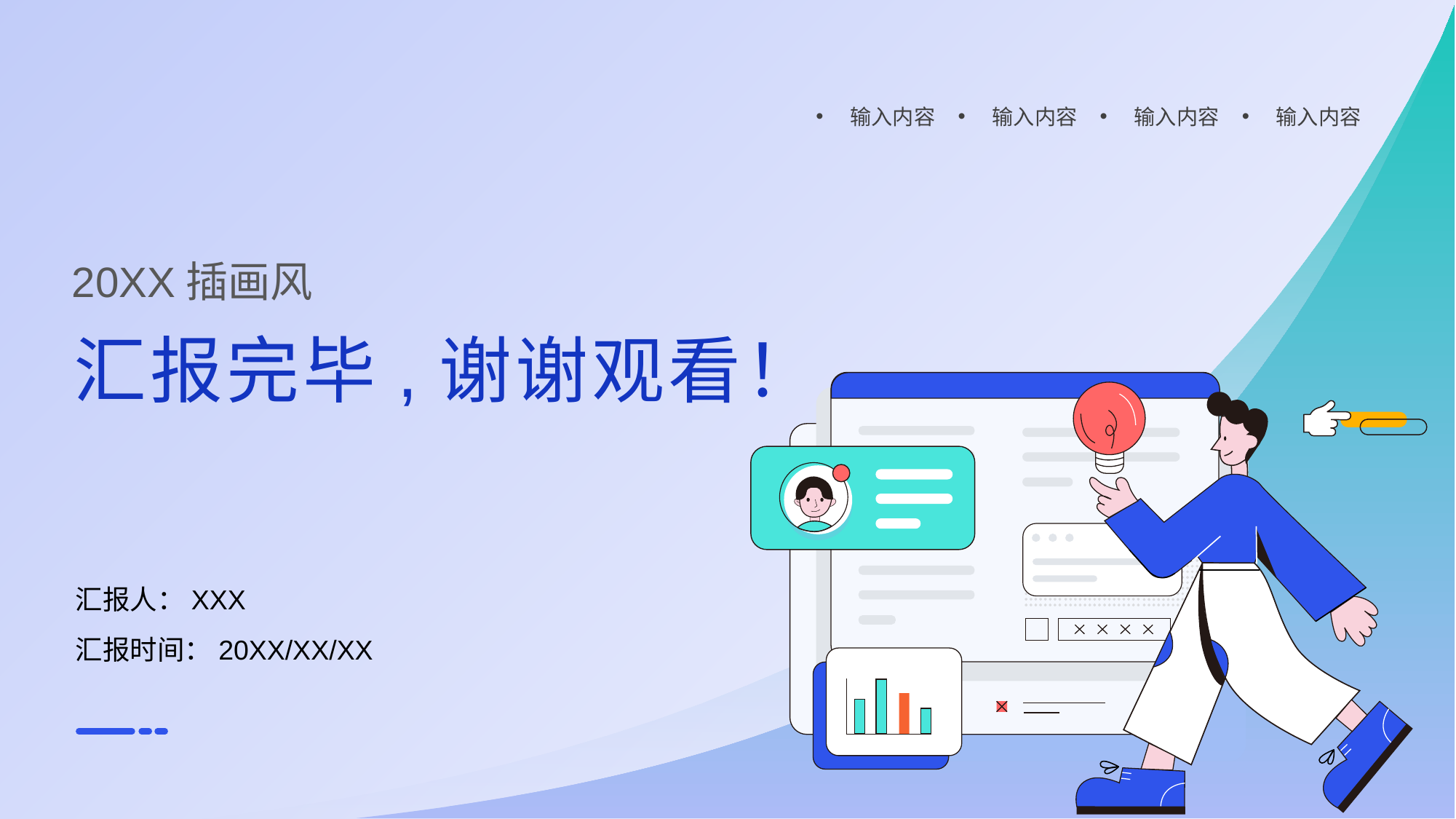

输入内容
输入内容
输入内容
输入内容
20XX插画风
汇报完毕,谢谢观看！

汇报人：XXX

汇报时间：20XX/XX/XX